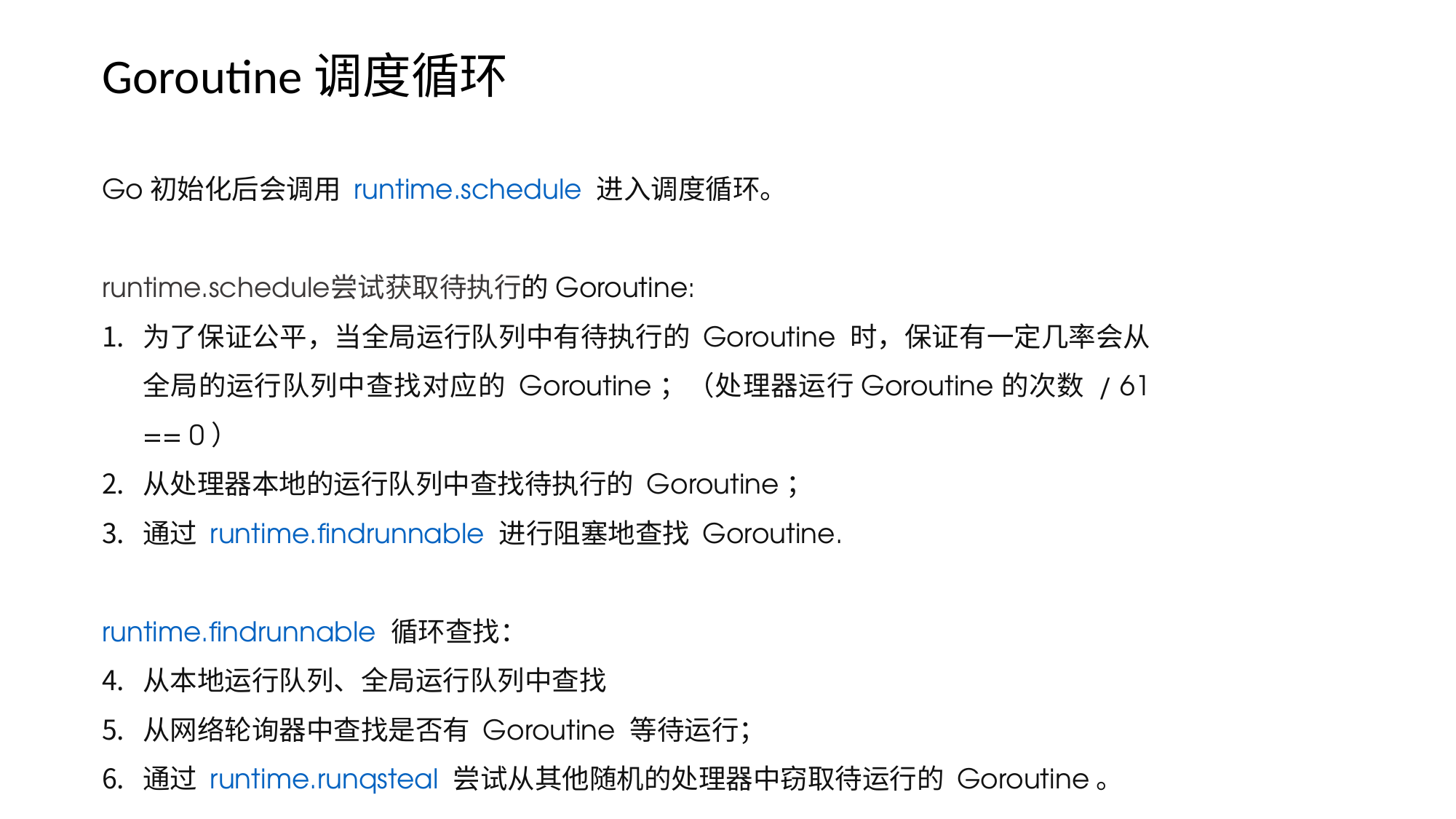

# Goroutine调度循环
Go初始化后会调用 runtime.schedule 进入调度循环。

runtime.schedule尝试获取待执行的Goroutine:
为了保证公平，当全局运行队列中有待执行的 Goroutine 时，保证有一定几率会从全局的运行队列中查找对应的 Goroutine；（处理器运行Goroutine的次数 / 61 == 0）
从处理器本地的运行队列中查找待执行的 Goroutine；
通过 runtime.findrunnable 进行阻塞地查找 Goroutine.

runtime.findrunnable 循环查找：
从本地运行队列、全局运行队列中查找
从网络轮询器中查找是否有 Goroutine 等待运行；
通过 runtime.runqsteal 尝试从其他随机的处理器中窃取待运行的 Goroutine。